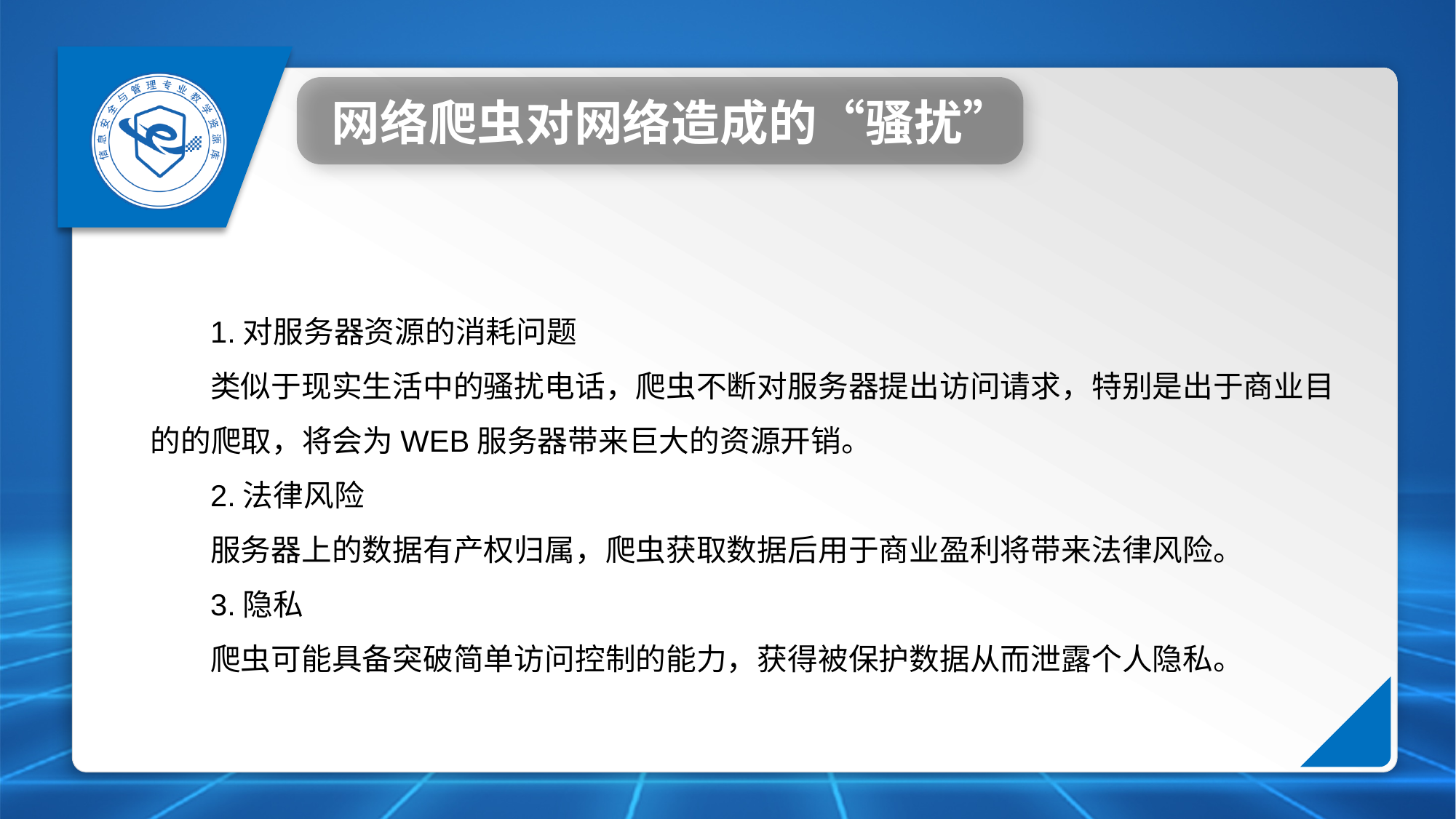

网络爬虫对网络造成的“骚扰”
1.对服务器资源的消耗问题
类似于现实生活中的骚扰电话，爬虫不断对服务器提出访问请求，特别是出于商业目的的爬取，将会为WEB服务器带来巨大的资源开销。
2.法律风险
服务器上的数据有产权归属，爬虫获取数据后用于商业盈利将带来法律风险。
3.隐私
爬虫可能具备突破简单访问控制的能力，获得被保护数据从而泄露个人隐私。